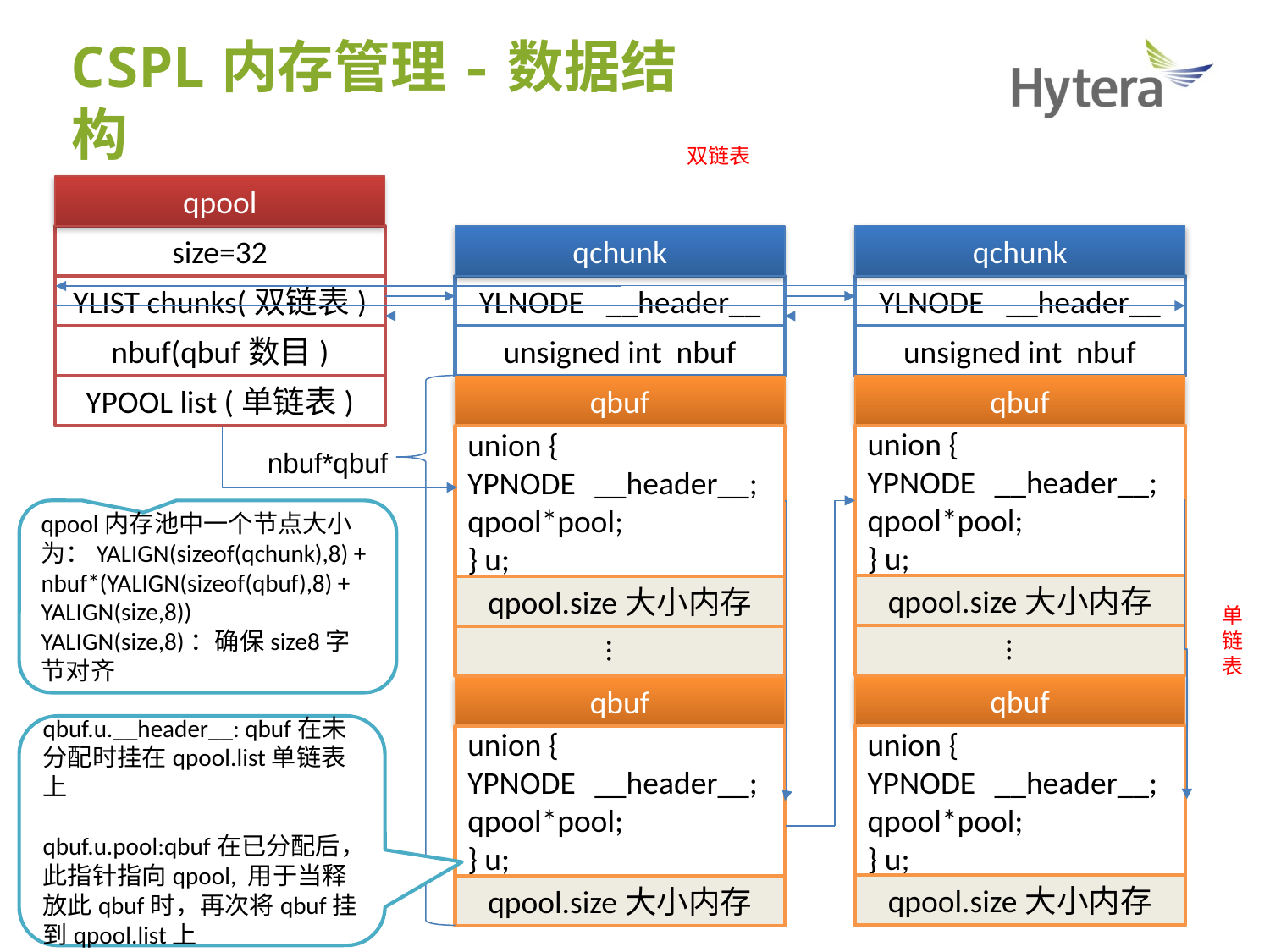

CSPL内存管理-数据结构
双链表
qpool
qchunk
size=32
YLIST chunks(双链表)
qchunk
YLNODE	__header__
unsigned int  nbuf
YLNODE	__header__
unsigned int  nbuf
nbuf(qbuf数目)

qbuf
YPOOL list (单链表)
qbuf
union {
YPNODE	__header__;
qpool*pool;
} u;
union {
YPNODE	__header__;
qpool*pool;
} u;
nbuf*qbuf
qpool内存池中一个节点大小为：YALIGN(sizeof(qchunk),8) + nbuf*(YALIGN(sizeof(qbuf),8) + YALIGN(size,8))
YALIGN(size,8)：确保size8字节对齐
qpool.size大小内存
qpool.size大小内存
单链表
…
…
qbuf
qbuf
qbuf.u.__header__: qbuf在未分配时挂在qpool.list单链表上

qbuf.u.pool:qbuf在已分配后，此指针指向qpool, 用于当释放此qbuf时，再次将qbuf挂到qpool.list上
union {
YPNODE	__header__;
qpool*pool;
} u;
union {
YPNODE	__header__;
qpool*pool;
} u;
qpool.size大小内存
qpool.size大小内存